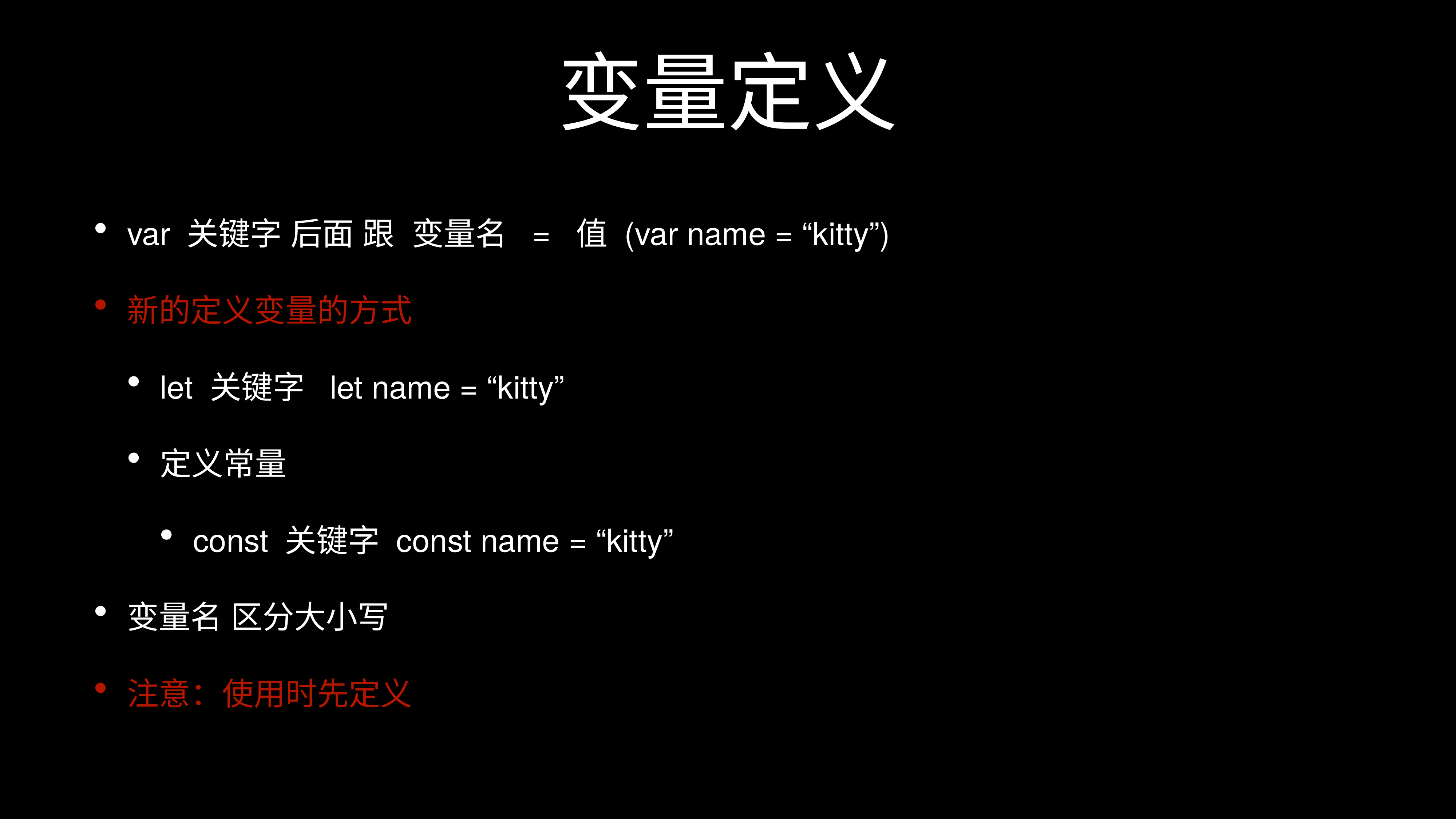

# 变量定义
var 关键字 后面 跟  变量名  =  值 (var name = “kitty”)
新的定义变量的方式
let 关键字  let name = “kitty”
定义常量
const 关键字 const name = “kitty”
变量名 区分大小写
注意：使用时先定义